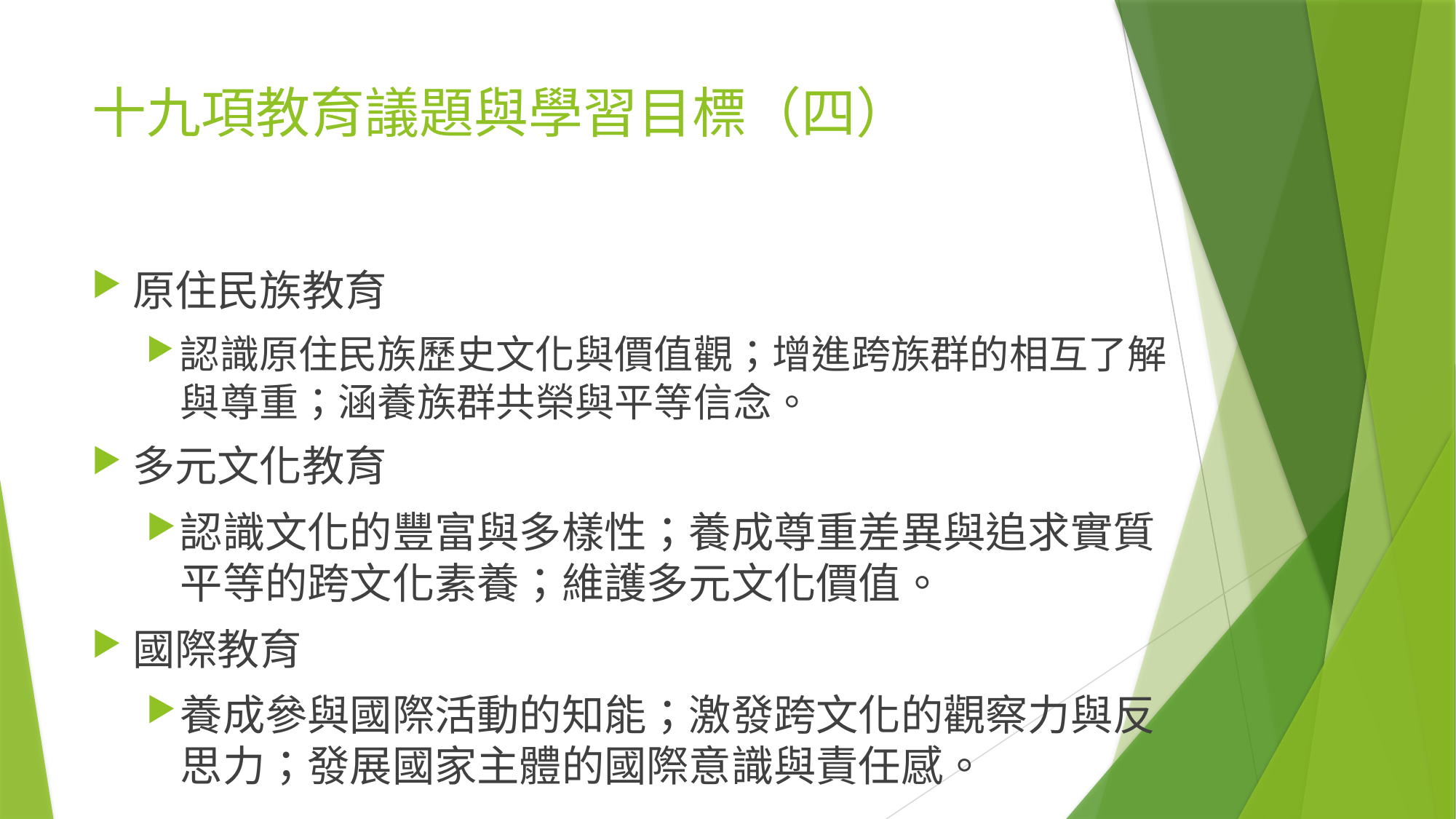

# 十九項教育議題與學習目標（四）
原住民族教育
認識原住民族歷史文化與價值觀；增進跨族群的相互了解與尊重；涵養族群共榮與平等信念。
多元文化教育
認識文化的豐富與多樣性；養成尊重差異與追求實質平等的跨文化素養；維護多元文化價值。
國際教育
養成參與國際活動的知能；激發跨文化的觀察力與反思力；發展國家主體的國際意識與責任感。